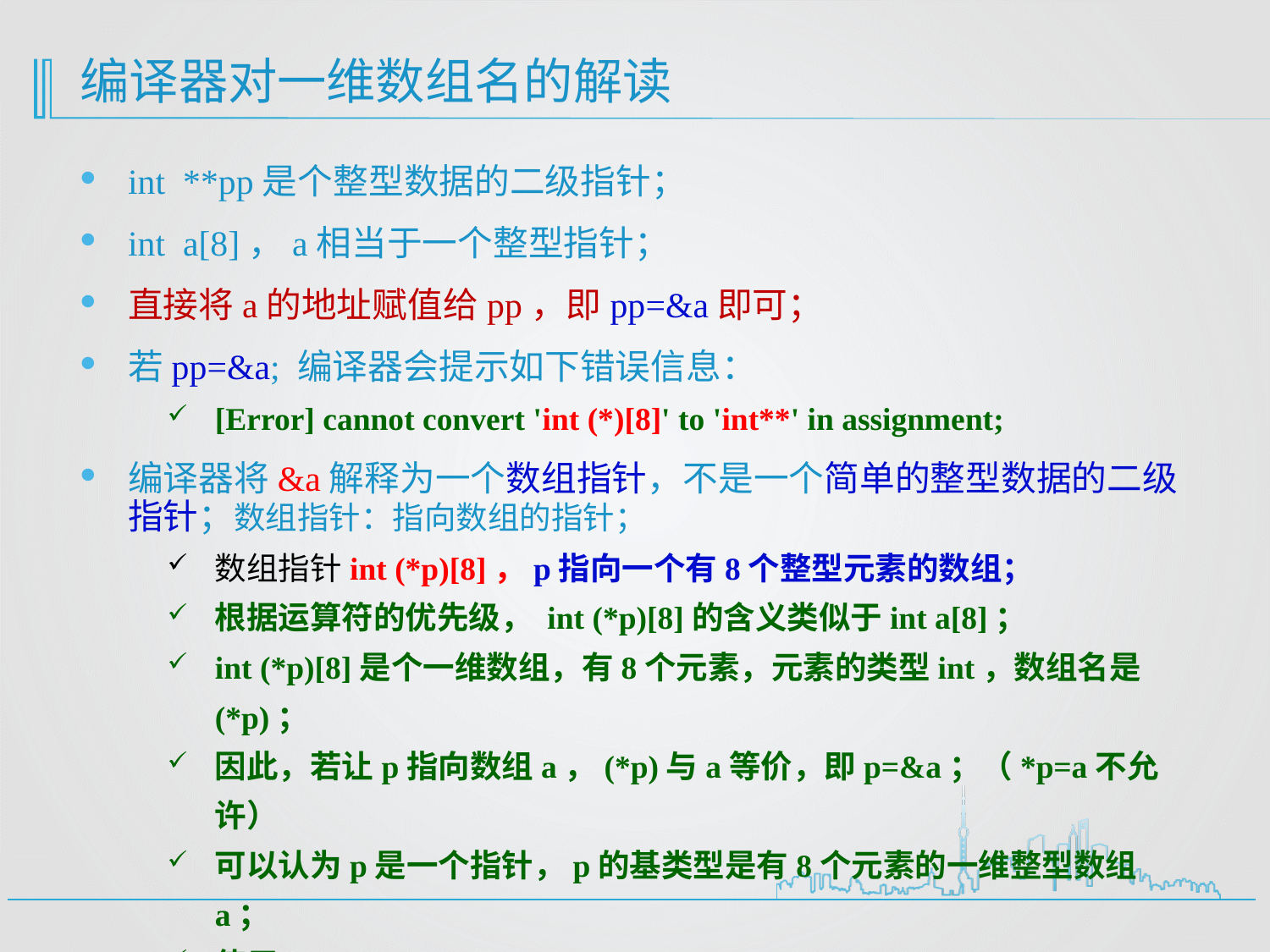

# 编译器对一维数组名的解读
int  **pp是个整型数据的二级指针；
int  a[8]，a相当于一个整型指针；
直接将a的地址赋值给pp，即pp=&a即可；
若pp=&a; 编译器会提示如下错误信息：
[Error] cannot convert 'int (*)[8]' to 'int**' in assignment;
编译器将&a解释为一个数组指针，不是一个简单的整型数据的二级指针；数组指针：指向数组的指针；
数组指针int (*p)[8]，p指向一个有8个整型元素的数组；
根据运算符的优先级， int (*p)[8]的含义类似于int a[8]；
int (*p)[8]是个一维数组，有8个元素，元素的类型int，数组名是(*p)；
因此，若让p指向数组a，(*p)与a等价，即p=&a；（*p=a不允许）
可以认为p是一个指针，p的基类型是有8个元素的一维整型数组 a；
使用: (*p)[i];  *(*p+i);
思考：p+1的含义，加了几个字节？